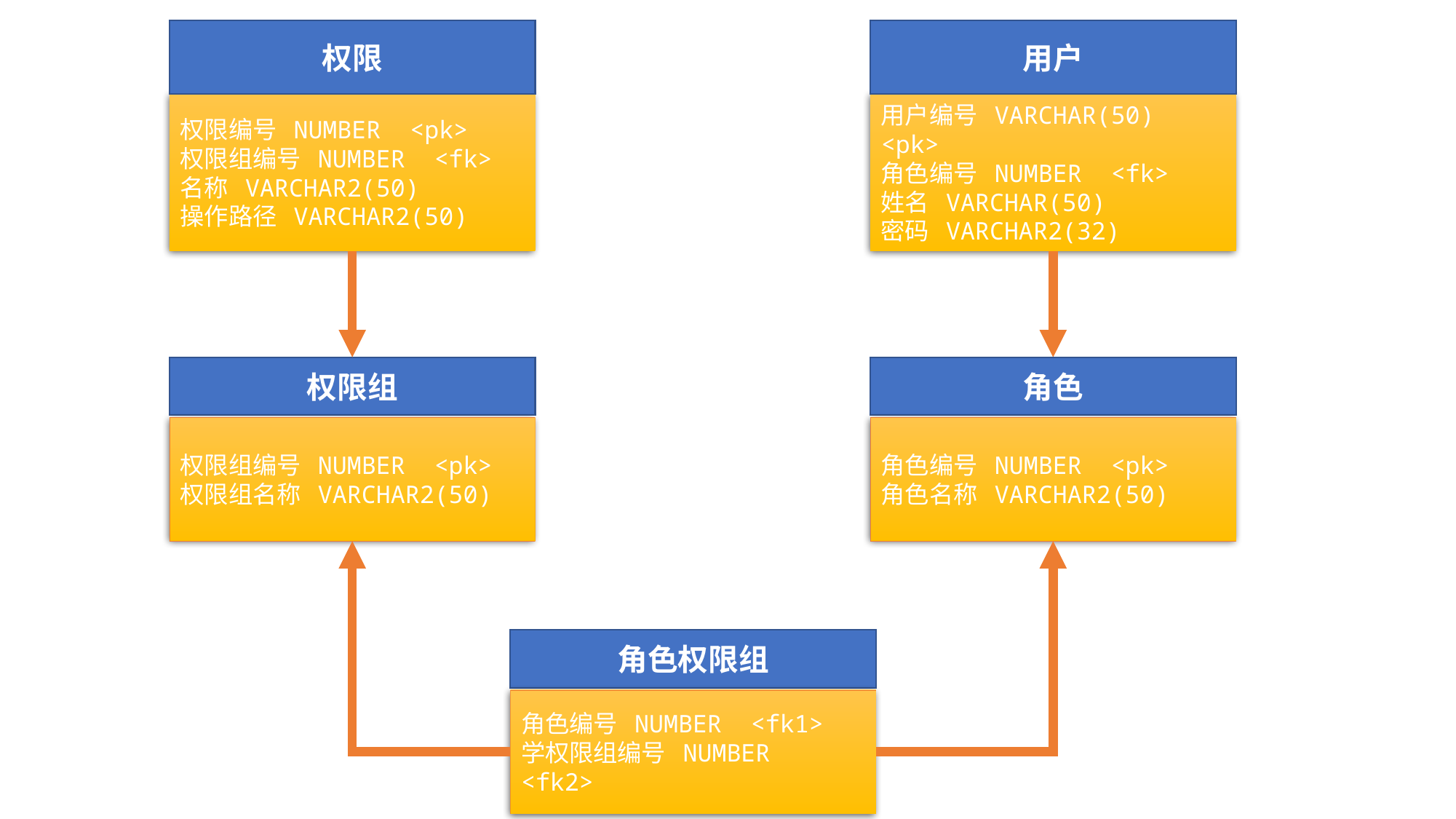

权限
用户
权限编号  NUMBER  <pk>
权限组编号  NUMBER  <fk>
名称  VARCHAR2(50)
操作路径  VARCHAR2(50)
用户编号  VARCHAR(50)  <pk>
角色编号  NUMBER  <fk>
姓名  VARCHAR(50)
密码  VARCHAR2(32)
权限组
角色
权限组编号  NUMBER  <pk>
权限组名称  VARCHAR2(50)
角色编号  NUMBER  <pk>
角色名称  VARCHAR2(50)
角色权限组
角色编号  NUMBER  <fk1>
学权限组编号  NUMBER  <fk2>